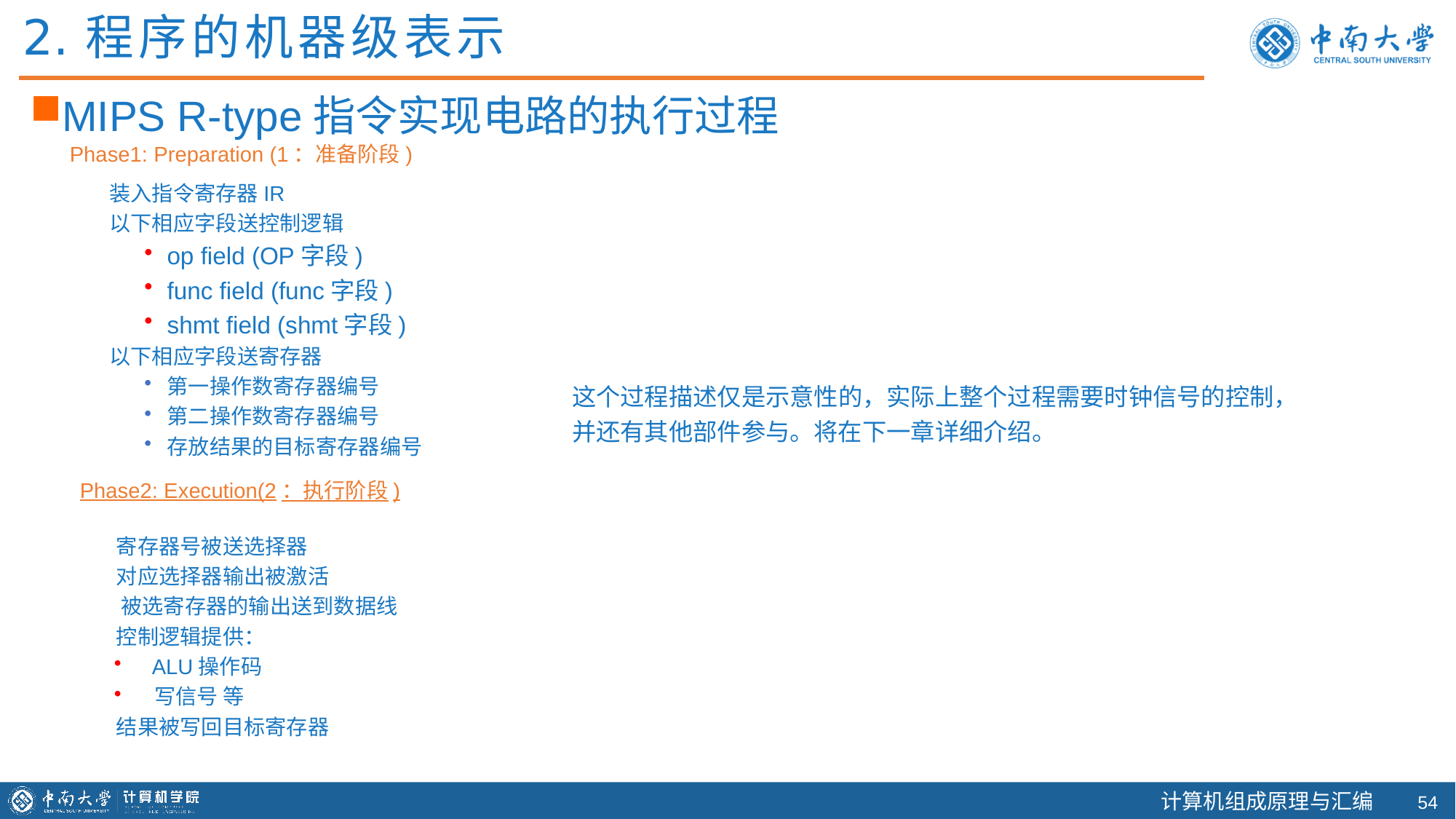

2.程序的机器级表示
MIPS R-type指令实现电路的执行过程
Phase1: Preparation (1：准备阶段)
装入指令寄存器IR
以下相应字段送控制逻辑
op field (OP字段)
func field (func字段)
shmt field (shmt字段)
以下相应字段送寄存器
第一操作数寄存器编号
第二操作数寄存器编号
存放结果的目标寄存器编号

这个过程描述仅是示意性的，实际上整个过程需要时钟信号的控制，并还有其他部件参与。将在下一章详细介绍。
Phase2: Execution(2：执行阶段)
 寄存器号被送选择器
 对应选择器输出被激活
  被选寄存器的输出送到数据线
 控制逻辑提供：
  ALU操作码
  写信号 等
 结果被写回目标寄存器
54